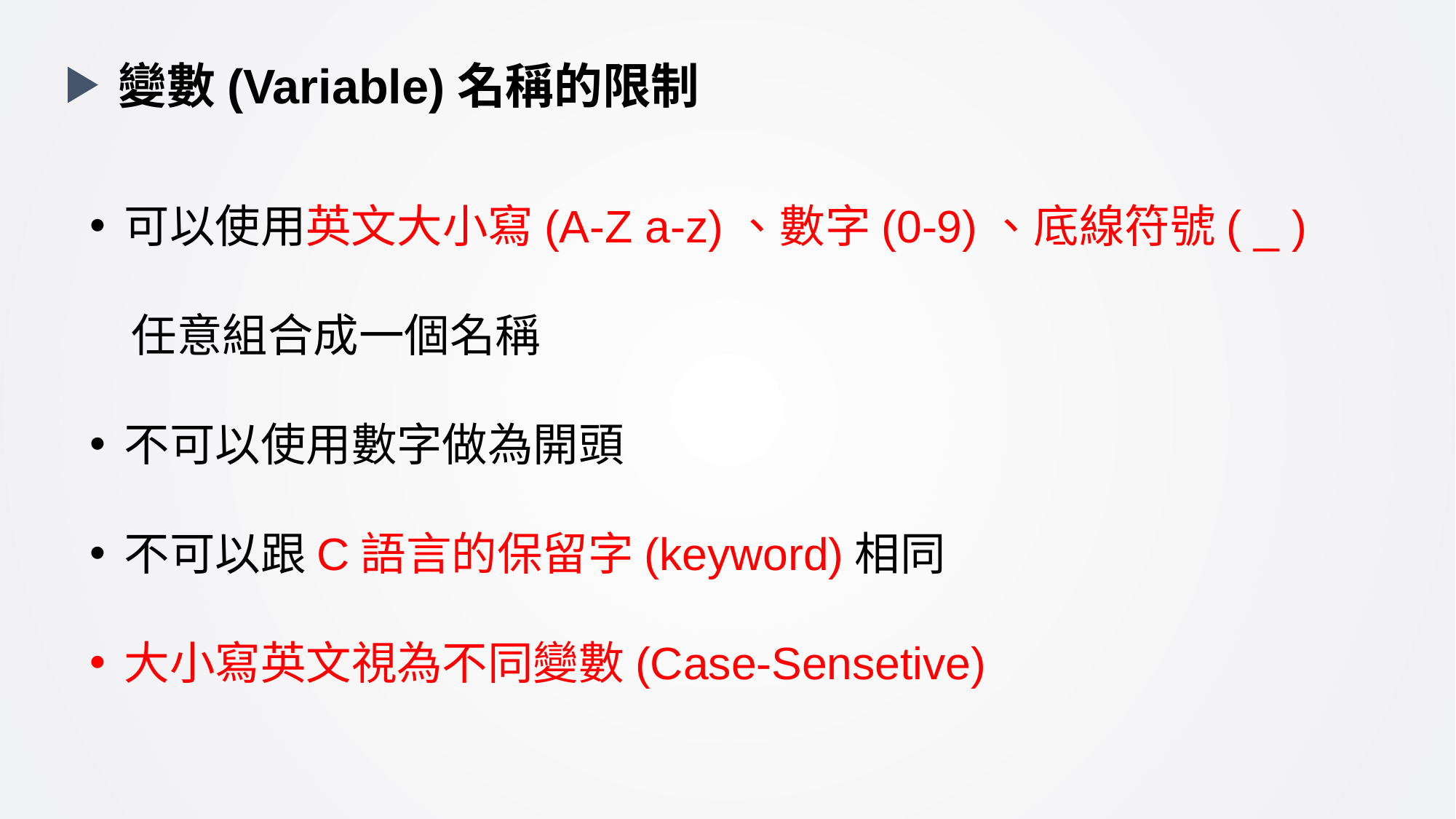

變數(Variable)名稱的限制

可以使用英文大小寫(A-Z a-z)、數字(0-9)、底線符號( _ )

   任意組合成一個名稱

不可以使用數字做為開頭

不可以跟C語言的保留字(keyword)相同

大小寫英文視為不同變數(Case-Sensetive)